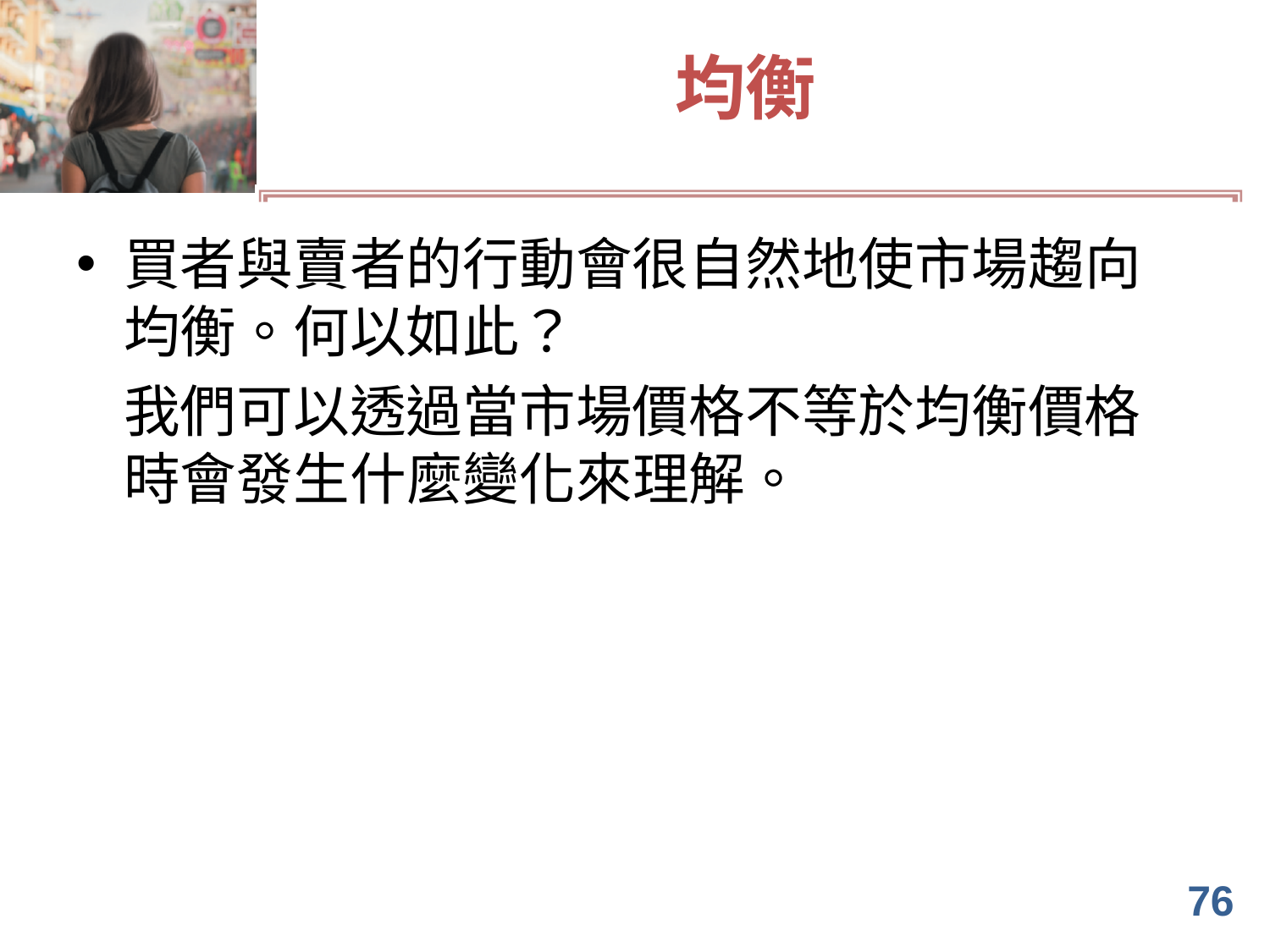

# 均衡
買者與賣者的行動會很自然地使市場趨向均衡。何以如此？
	我們可以透過當市場價格不等於均衡價格時會發生什麼變化來理解。
76